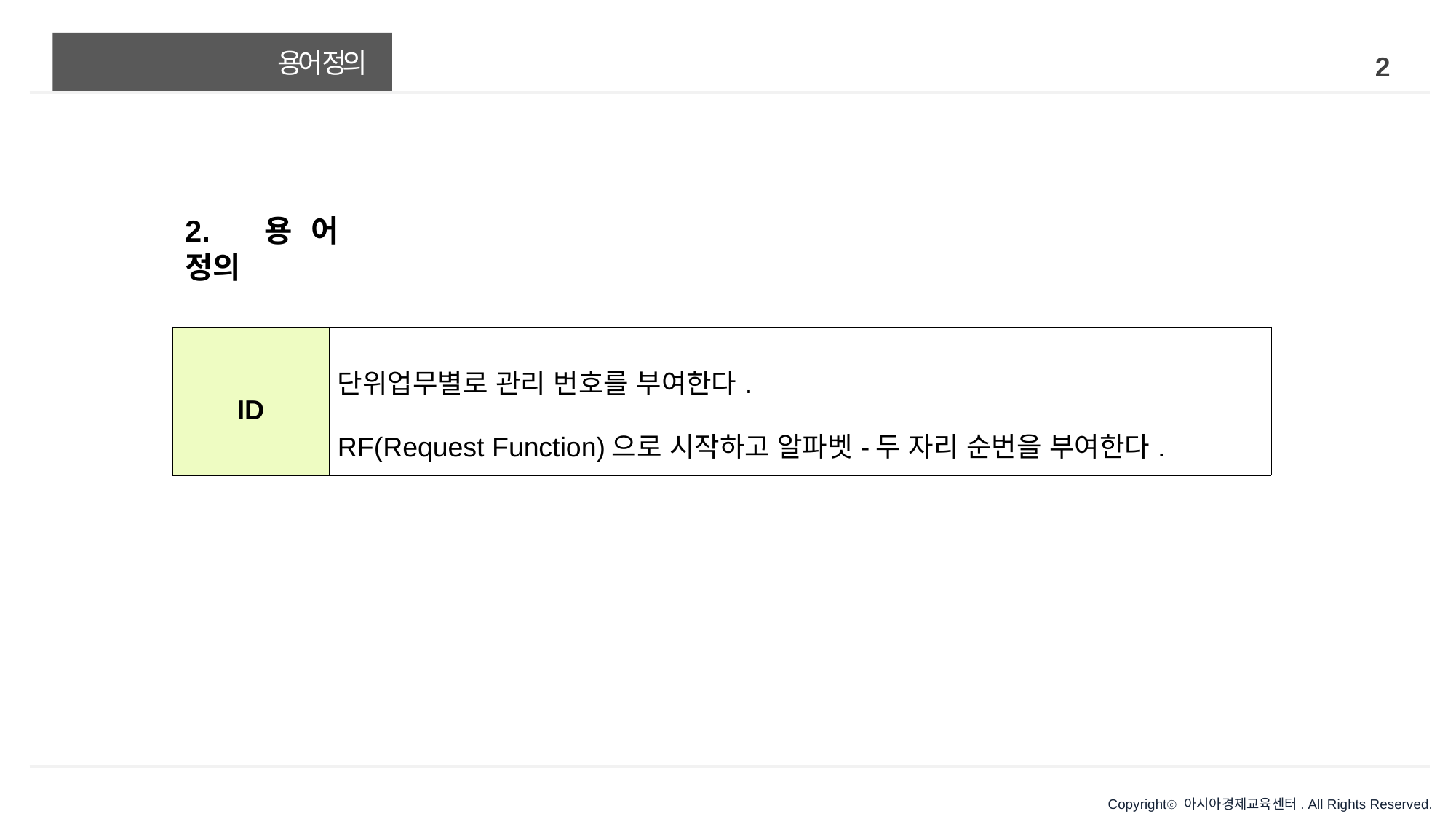

# 용어 정의
2
2. 용어 정의

| ID | 단위업무별로 관리 번호를 부여한다. RF(Request Function)으로 시작하고 알파벳-두 자리 순번을 부여한다. |
| --- | --- |